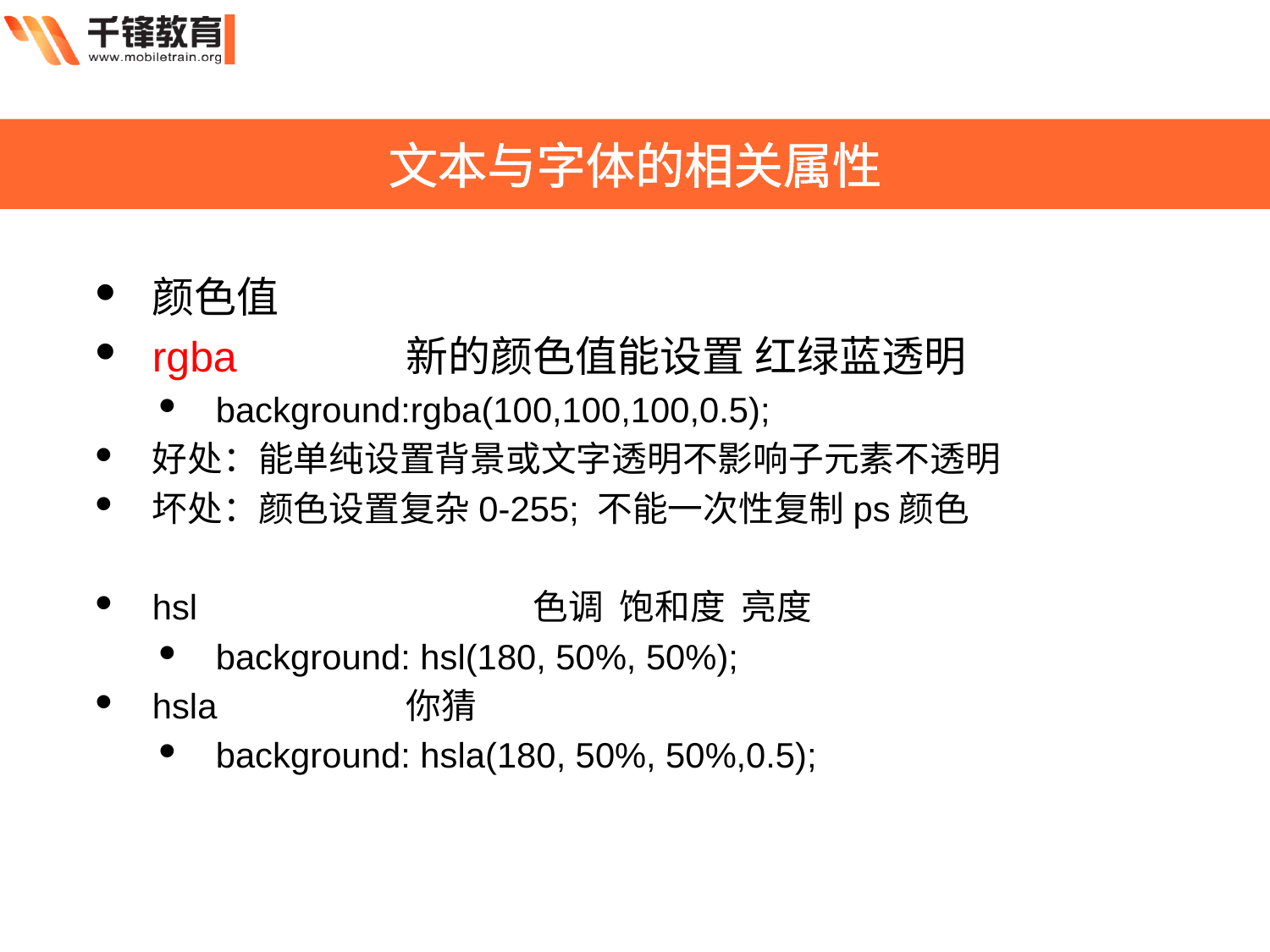

文本与字体的相关属性
颜色值
rgba		新的颜色值能设置 红绿蓝透明
background:rgba(100,100,100,0.5);
好处：能单纯设置背景或文字透明不影响子元素不透明
坏处：颜色设置复杂0-255; 不能一次性复制ps颜色

hsl			色调  饱和度  亮度
background: hsl(180, 50%, 50%);
hsla		你猜
background: hsla(180, 50%, 50%,0.5);